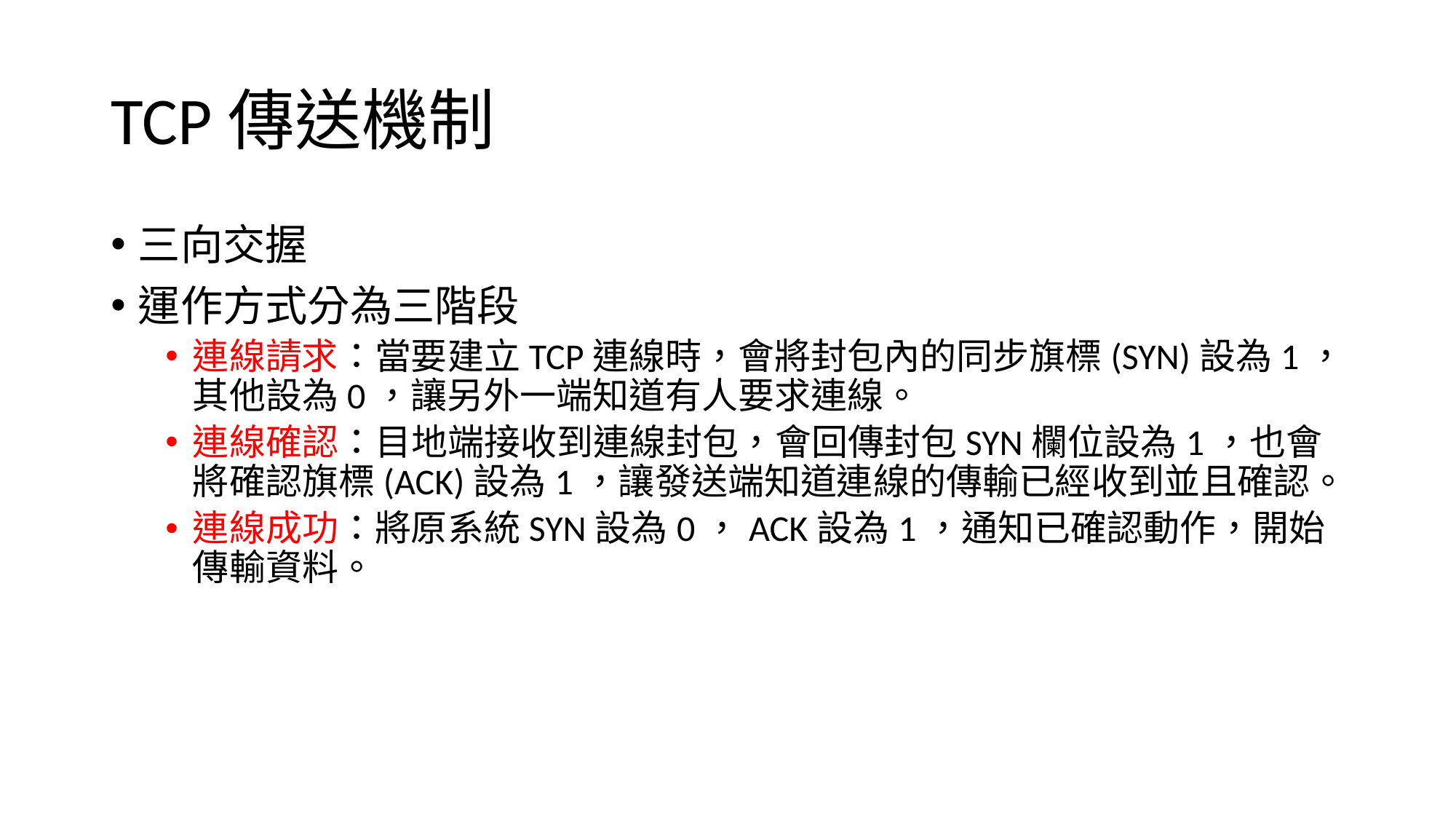

# TCP傳送機制
三向交握
運作方式分為三階段
連線請求：當要建立TCP連線時，會將封包內的同步旗標(SYN)設為1，其他設為0，讓另外一端知道有人要求連線。
連線確認：目地端接收到連線封包，會回傳封包SYN欄位設為1，也會將確認旗標(ACK)設為1，讓發送端知道連線的傳輸已經收到並且確認。
連線成功：將原系統SYN設為0，ACK設為1，通知已確認動作，開始傳輸資料。